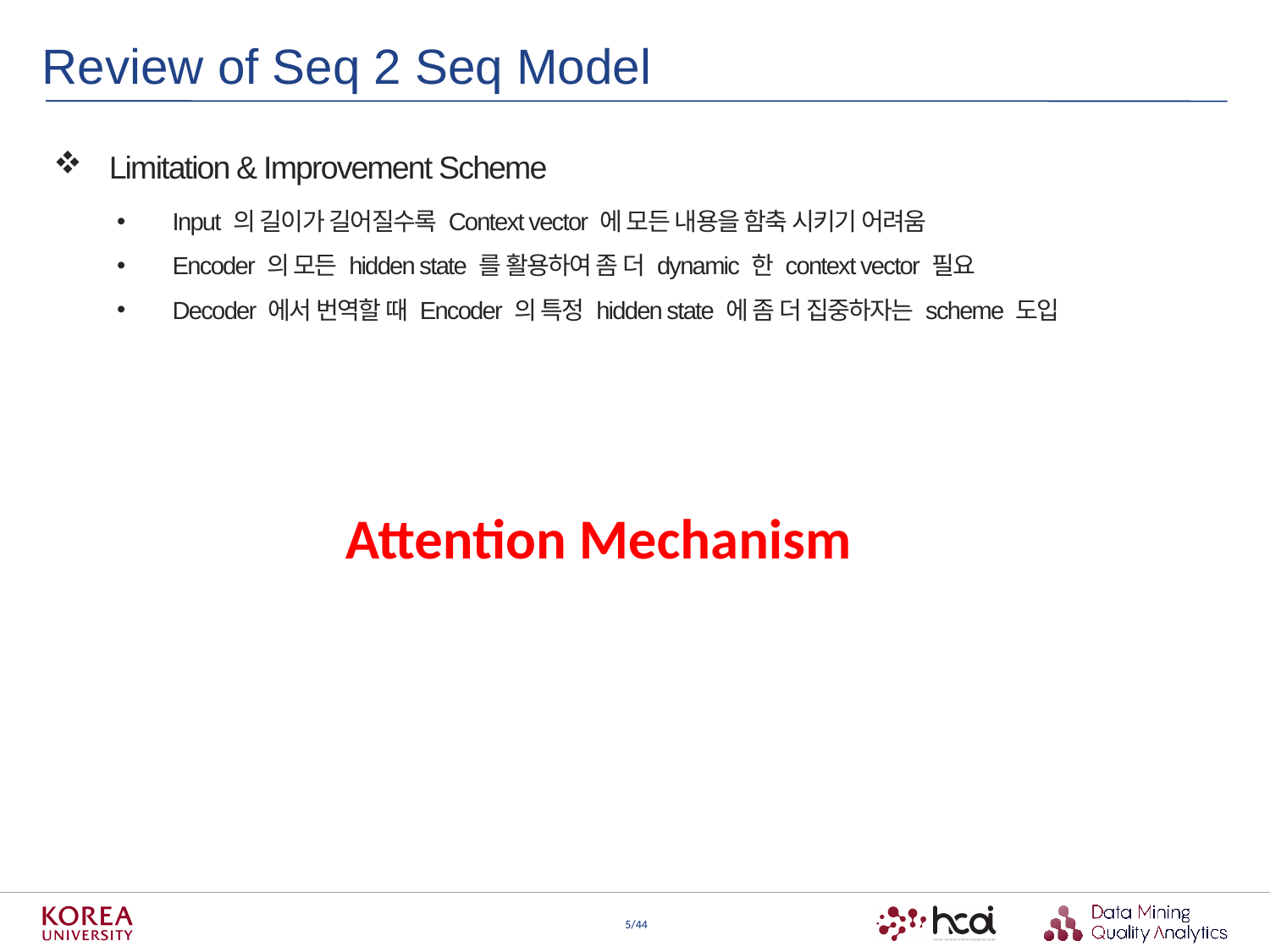

Review of Seq 2 Seq Model
Limitation & Improvement Scheme
Input 의 길이가 길어질수록 Context vector 에 모든 내용을 함축 시키기 어려움
Encoder 의 모든 hidden state 를 활용하여 좀 더 dynamic 한 context vector 필요
Decoder 에서 번역할 때 Encoder 의 특정 hidden state 에 좀 더 집중하자는 scheme 도입
Attention Mechanism